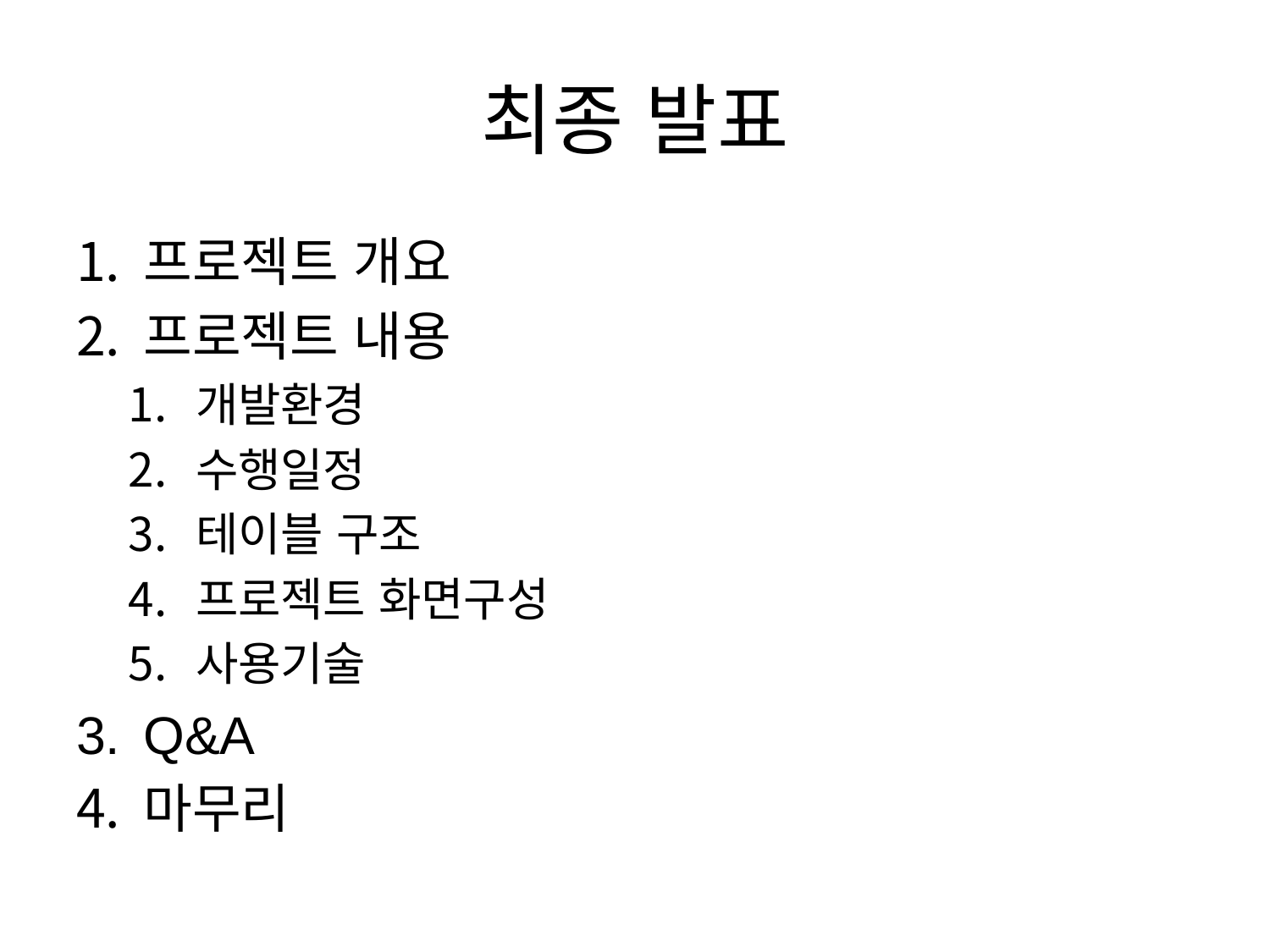

# 최종 발표
프로젝트 개요
프로젝트 내용
개발환경
수행일정
테이블 구조
프로젝트 화면구성
사용기술
Q&A
마무리